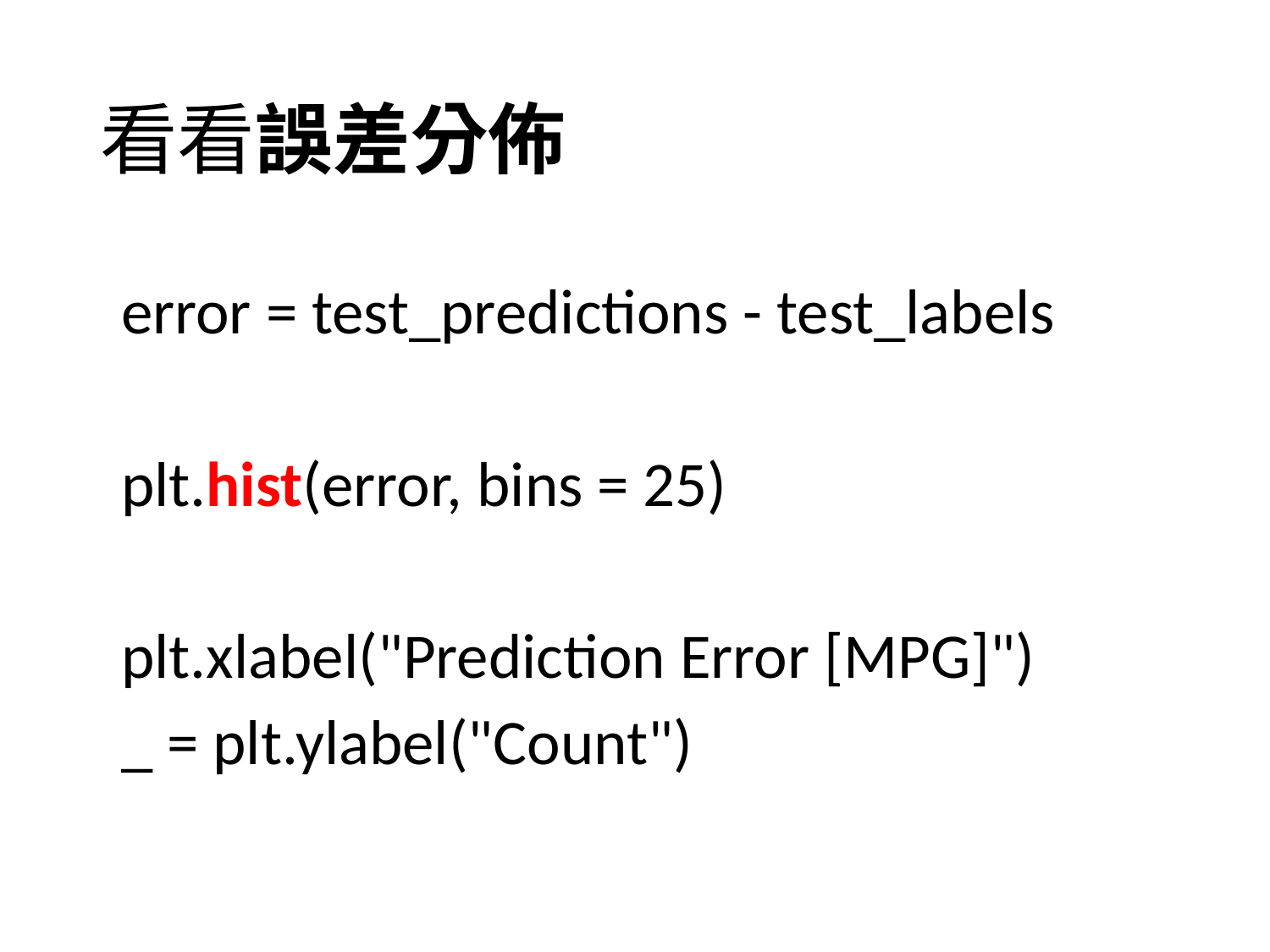

# 看看誤差分佈
error = test_predictions - test_labels

plt.hist(error, bins = 25)

plt.xlabel("Prediction Error [MPG]")
_ = plt.ylabel("Count")